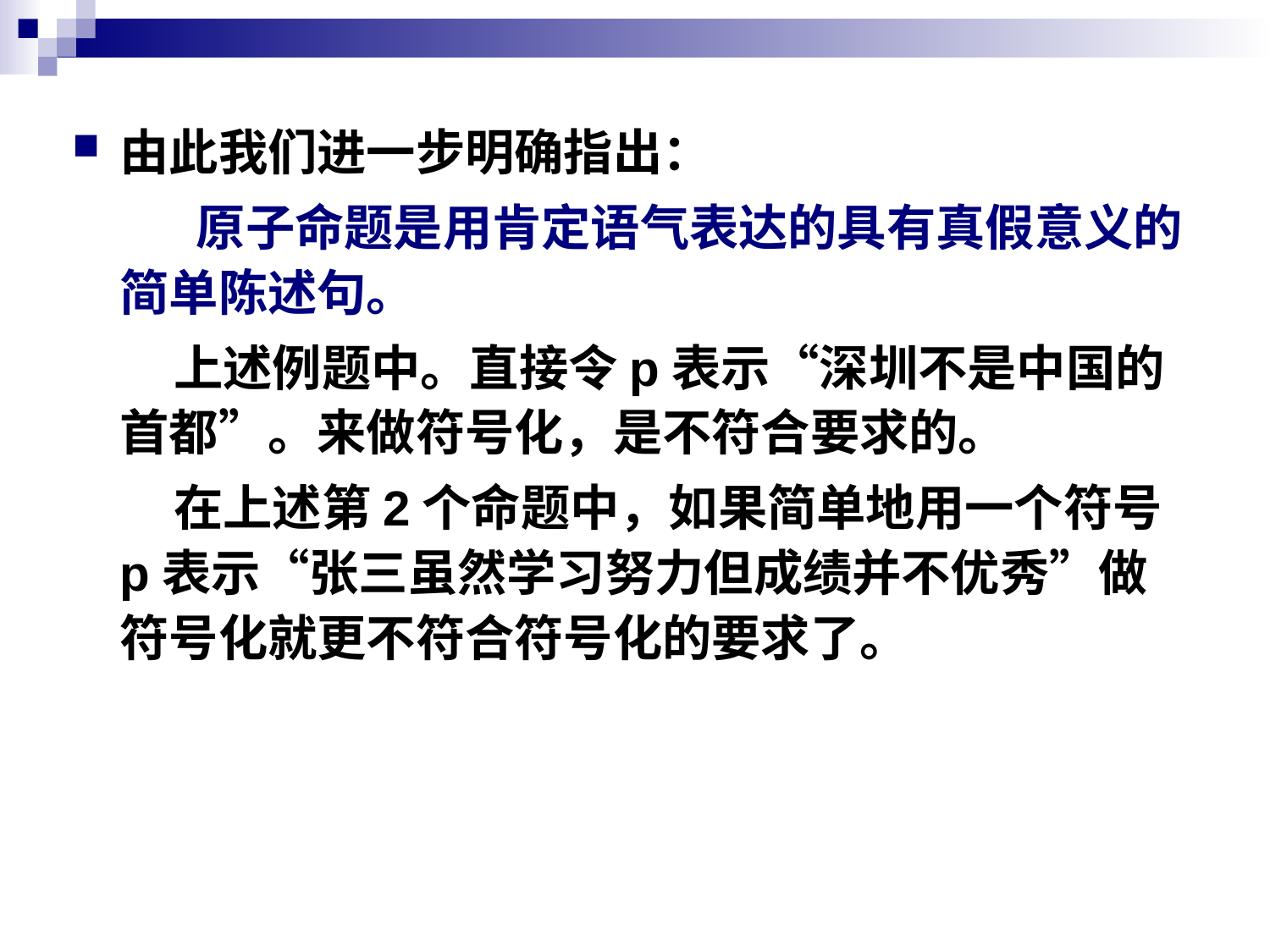

由此我们进一步明确指出：
          原子命题是用肯定语气表达的具有真假意义的简单陈述句。
        上述例题中。直接令p表示“深圳不是中国的首都”。来做符号化，是不符合要求的。
        在上述第2个命题中，如果简单地用一个符号p表示“张三虽然学习努力但成绩并不优秀”做符号化就更不符合符号化的要求了。